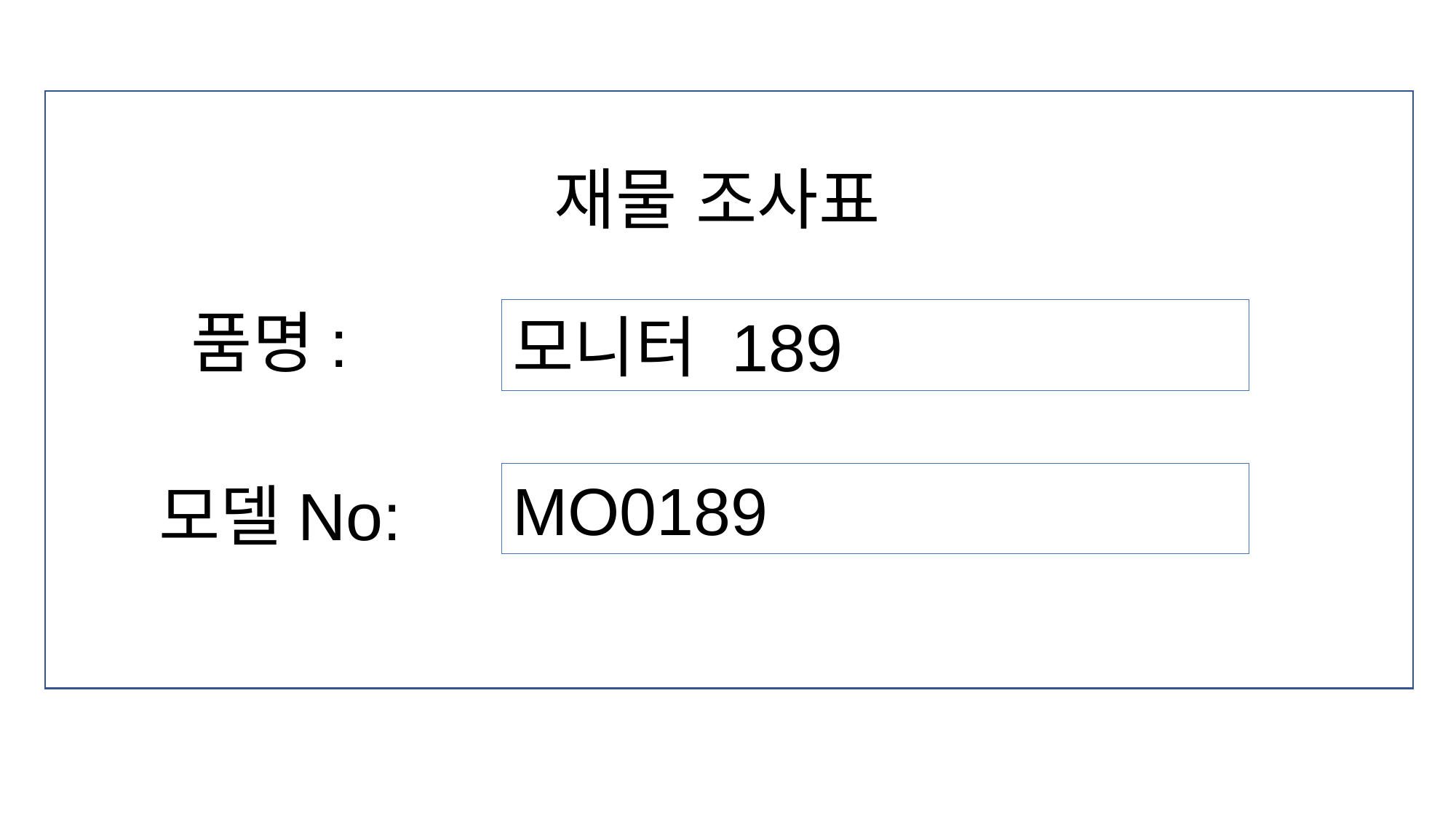

재물 조사표
품명:
모니터 189
MO0189
모델No: